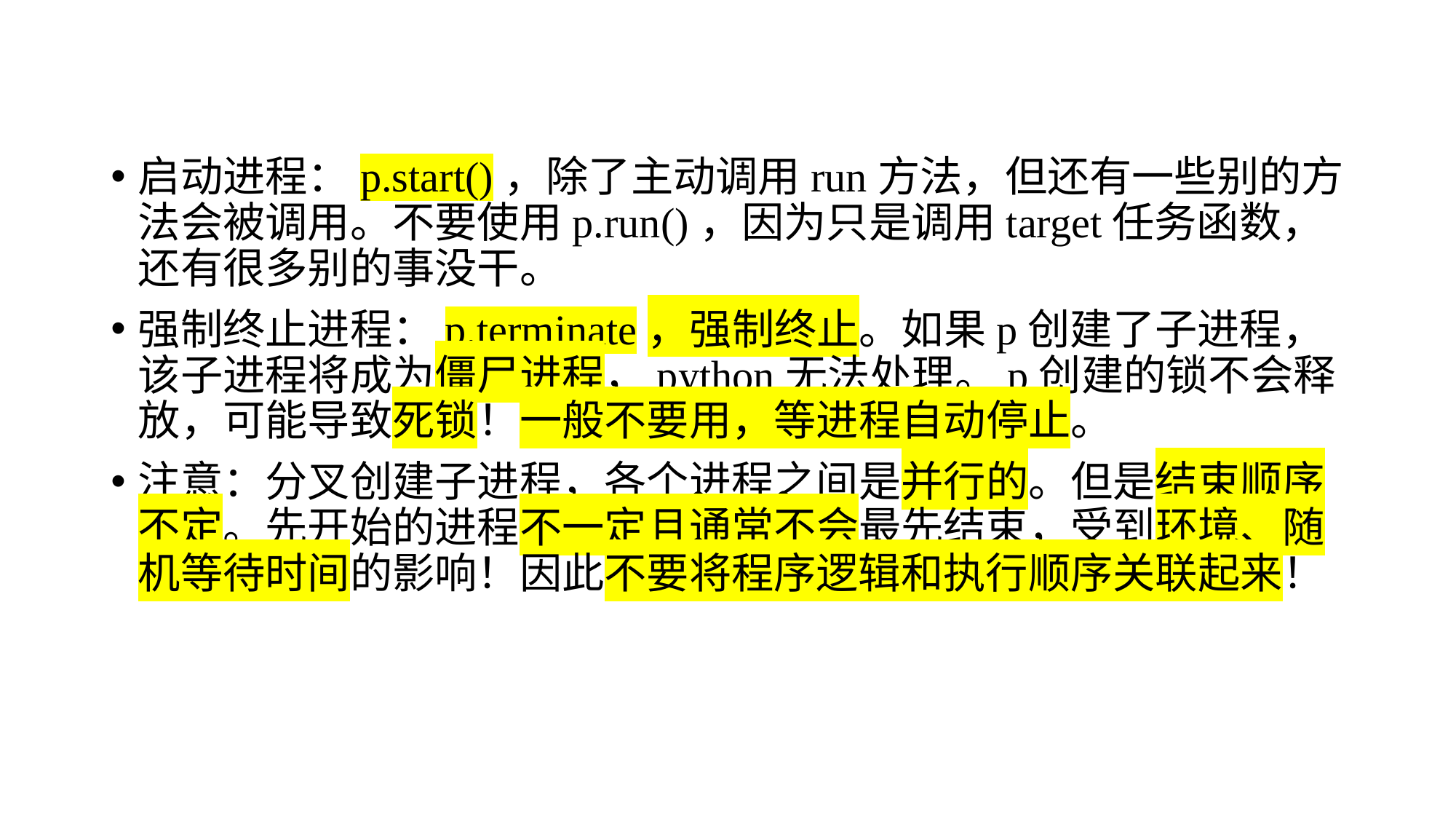

启动进程：p.start()，除了主动调用run方法，但还有一些别的方法会被调用。不要使用p.run()，因为只是调用target任务函数，还有很多别的事没干。
强制终止进程：p.terminate，强制终止。如果p创建了子进程，该子进程将成为僵尸进程，python无法处理。p创建的锁不会释放，可能导致死锁！一般不要用，等进程自动停止。
注意：分叉创建子进程，各个进程之间是并行的。但是结束顺序不定。先开始的进程不一定且通常不会最先结束，受到环境、随机等待时间的影响！因此不要将程序逻辑和执行顺序关联起来！